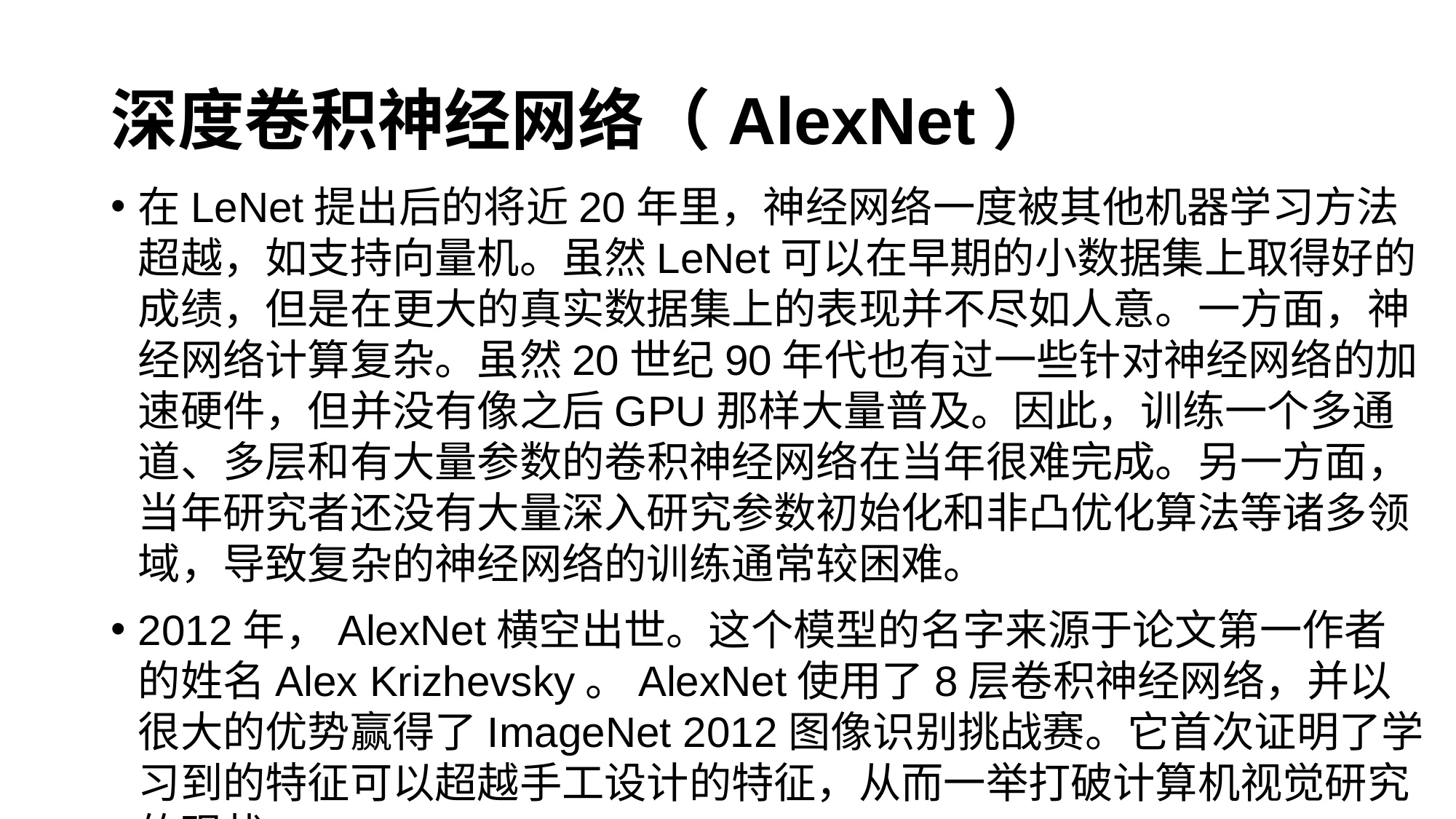

# 深度卷积神经网络（AlexNet）
在LeNet提出后的将近20年里，神经网络一度被其他机器学习方法超越，如支持向量机。虽然LeNet可以在早期的小数据集上取得好的成绩，但是在更大的真实数据集上的表现并不尽如人意。一方面，神经网络计算复杂。虽然20世纪90年代也有过一些针对神经网络的加速硬件，但并没有像之后GPU那样大量普及。因此，训练一个多通道、多层和有大量参数的卷积神经网络在当年很难完成。另一方面，当年研究者还没有大量深入研究参数初始化和非凸优化算法等诸多领域，导致复杂的神经网络的训练通常较困难。
2012年，AlexNet横空出世。这个模型的名字来源于论文第一作者的姓名Alex Krizhevsky。AlexNet使用了8层卷积神经网络，并以很大的优势赢得了ImageNet 2012图像识别挑战赛。它首次证明了学习到的特征可以超越手工设计的特征，从而一举打破计算机视觉研究的现状。